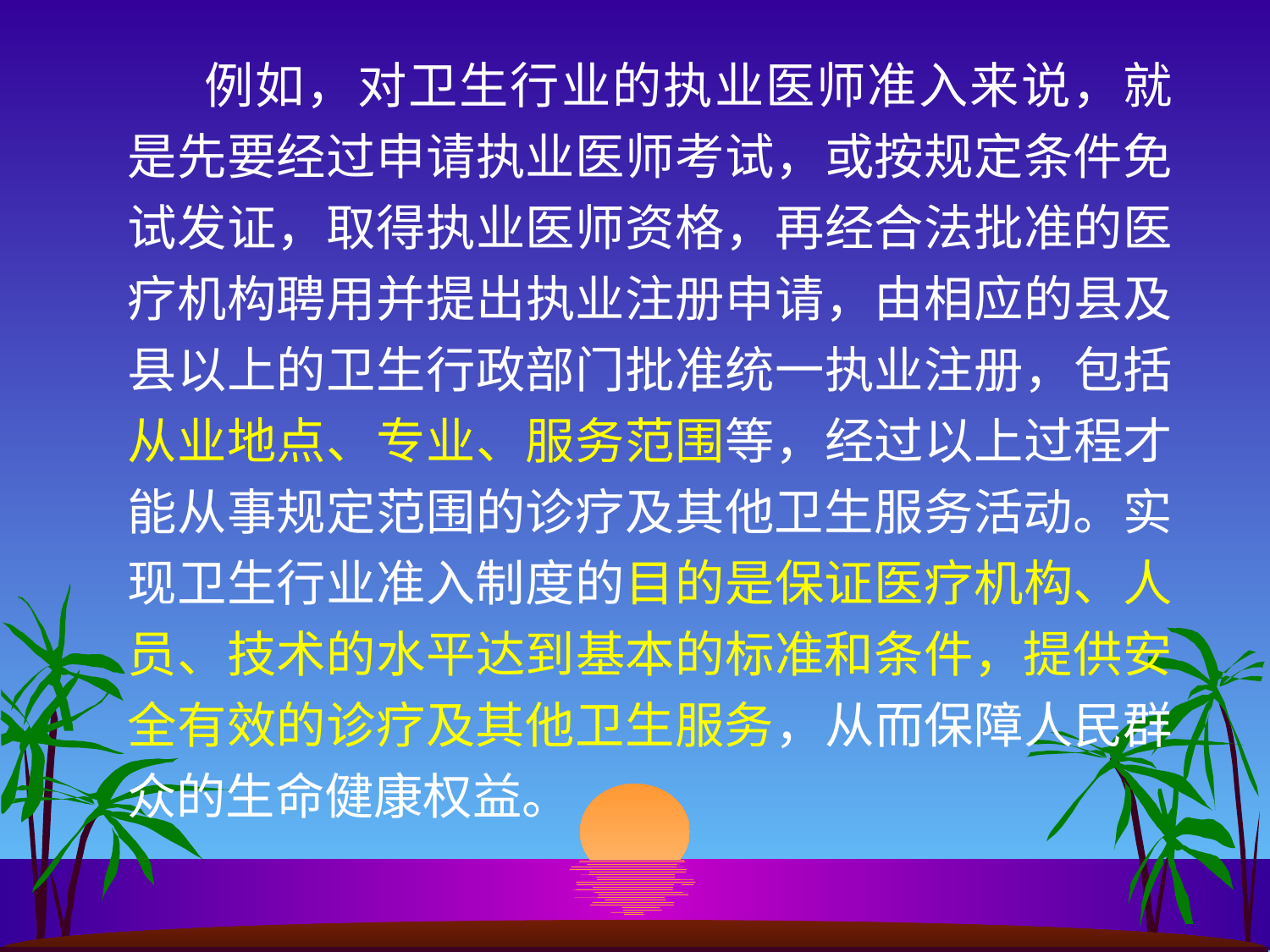

例如，对卫生行业的执业医师准入来说，就是先要经过申请执业医师考试，或按规定条件免试发证，取得执业医师资格，再经合法批准的医疗机构聘用并提出执业注册申请，由相应的县及县以上的卫生行政部门批准统一执业注册，包括从业地点、专业、服务范围等，经过以上过程才能从事规定范围的诊疗及其他卫生服务活动。实现卫生行业准入制度的目的是保证医疗机构、人员、技术的水平达到基本的标准和条件，提供安全有效的诊疗及其他卫生服务，从而保障人民群众的生命健康权益。
#